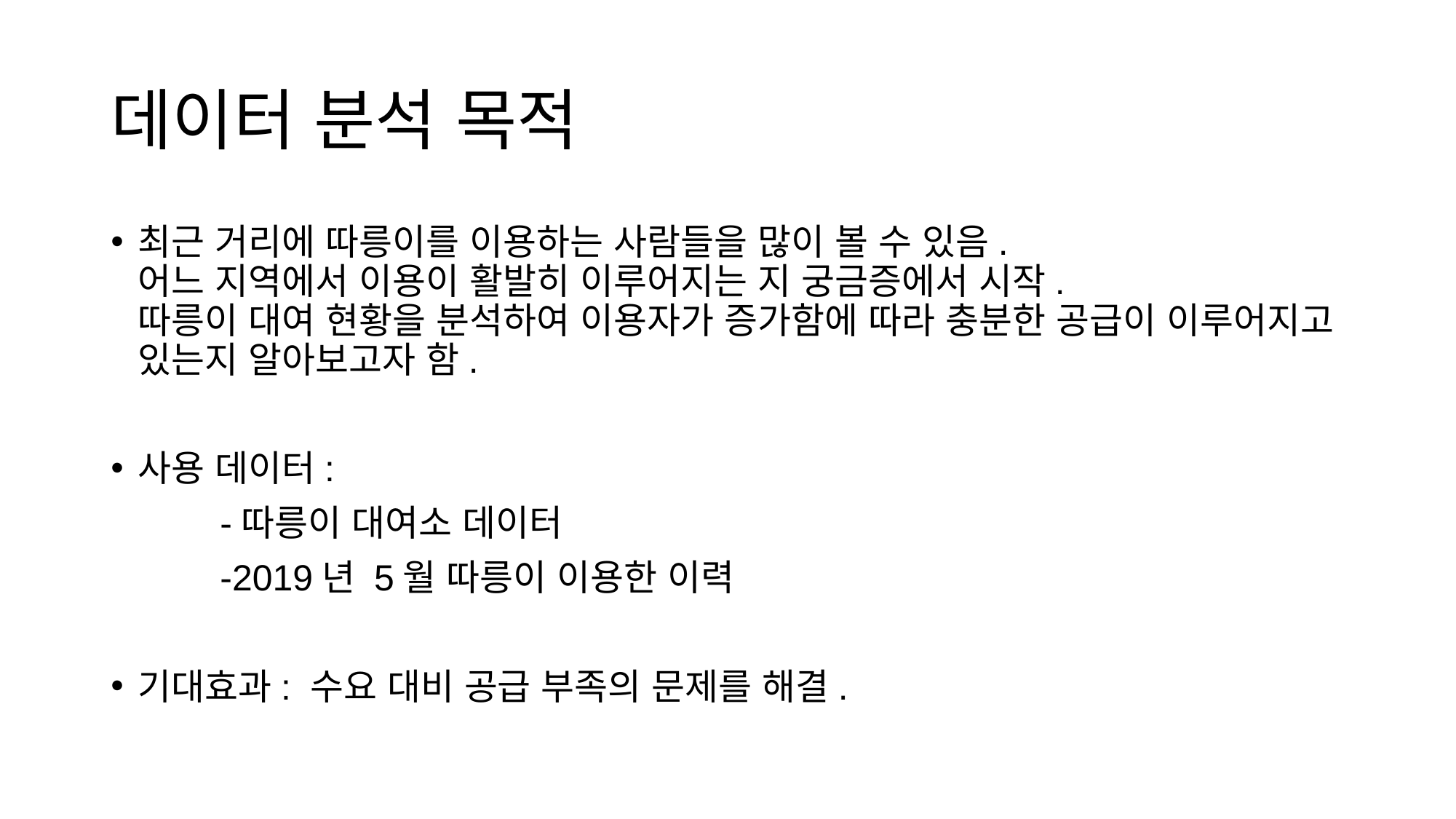

# 데이터 분석 목적
최근 거리에 따릉이를 이용하는 사람들을 많이 볼 수 있음.
어느 지역에서 이용이 활발히 이루어지는 지 궁금증에서 시작.
따릉이 대여 현황을 분석하여 이용자가 증가함에 따라 충분한 공급이 이루어지고 있는지 알아보고자 함.

사용 데이터:
	-따릉이 대여소 데이터
	-2019년 5월 따릉이 이용한 이력

기대효과: 수요 대비 공급 부족의 문제를 해결.